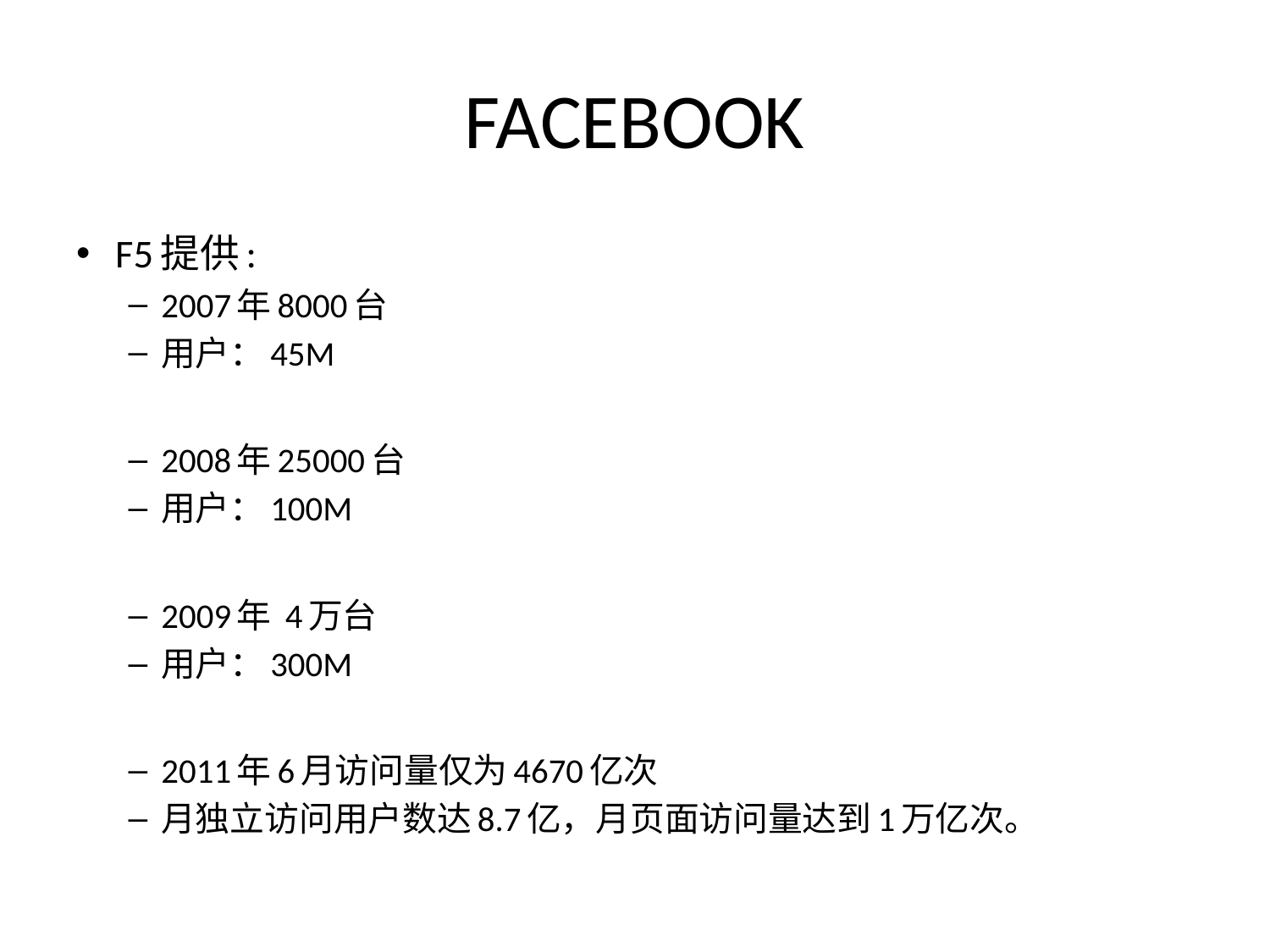

# FACEBOOK
F5提供:
2007年8000台
用户：45M

2008年25000台
用户：100M

2009年 4万台
用户：300M

2011年6月访问量仅为4670亿次
月独立访问用户数达8.7亿，月页面访问量达到1万亿次。